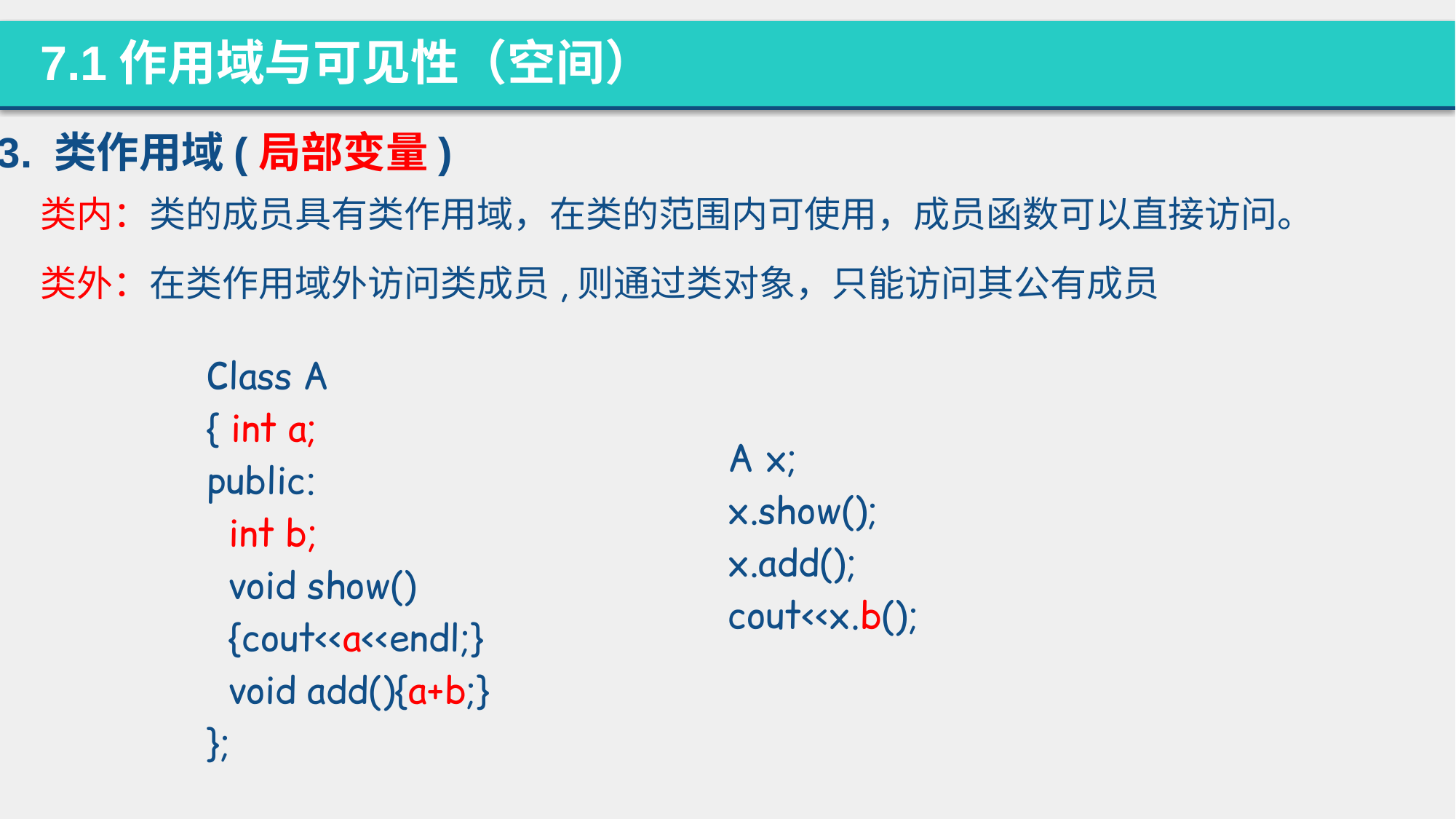

7.1作用域与可见性（空间）
3. 类作用域(局部变量)
类内：类的成员具有类作用域，在类的范围内可使用，成员函数可以直接访问。
类外：在类作用域外访问类成员,则通过类对象，只能访问其公有成员
Class A
{ int a;
public:
  int b;
  void show()
  {cout<<a<<endl;}
  void add(){a+b;}
};
A x;
x.show();
x.add();
cout<<x.b();